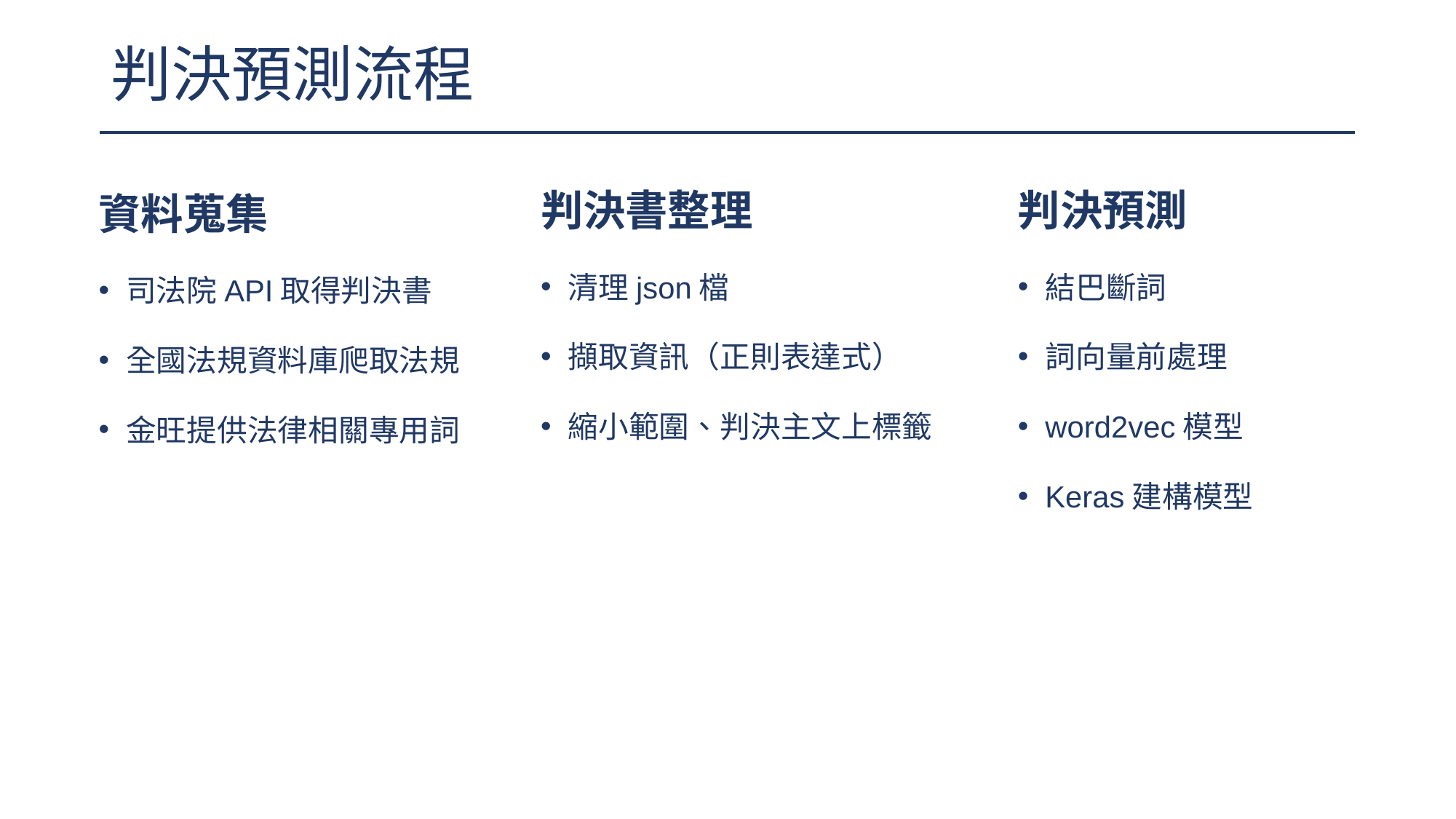

# 判決預測流程
判決書整理
清理json檔
擷取資訊（正則表達式）
縮小範圍、判決主文上標籤
判決預測
結巴斷詞
詞向量前處理
word2vec模型
Keras建構模型

資料蒐集
司法院API取得判決書
全國法規資料庫爬取法規
金旺提供法律相關專用詞